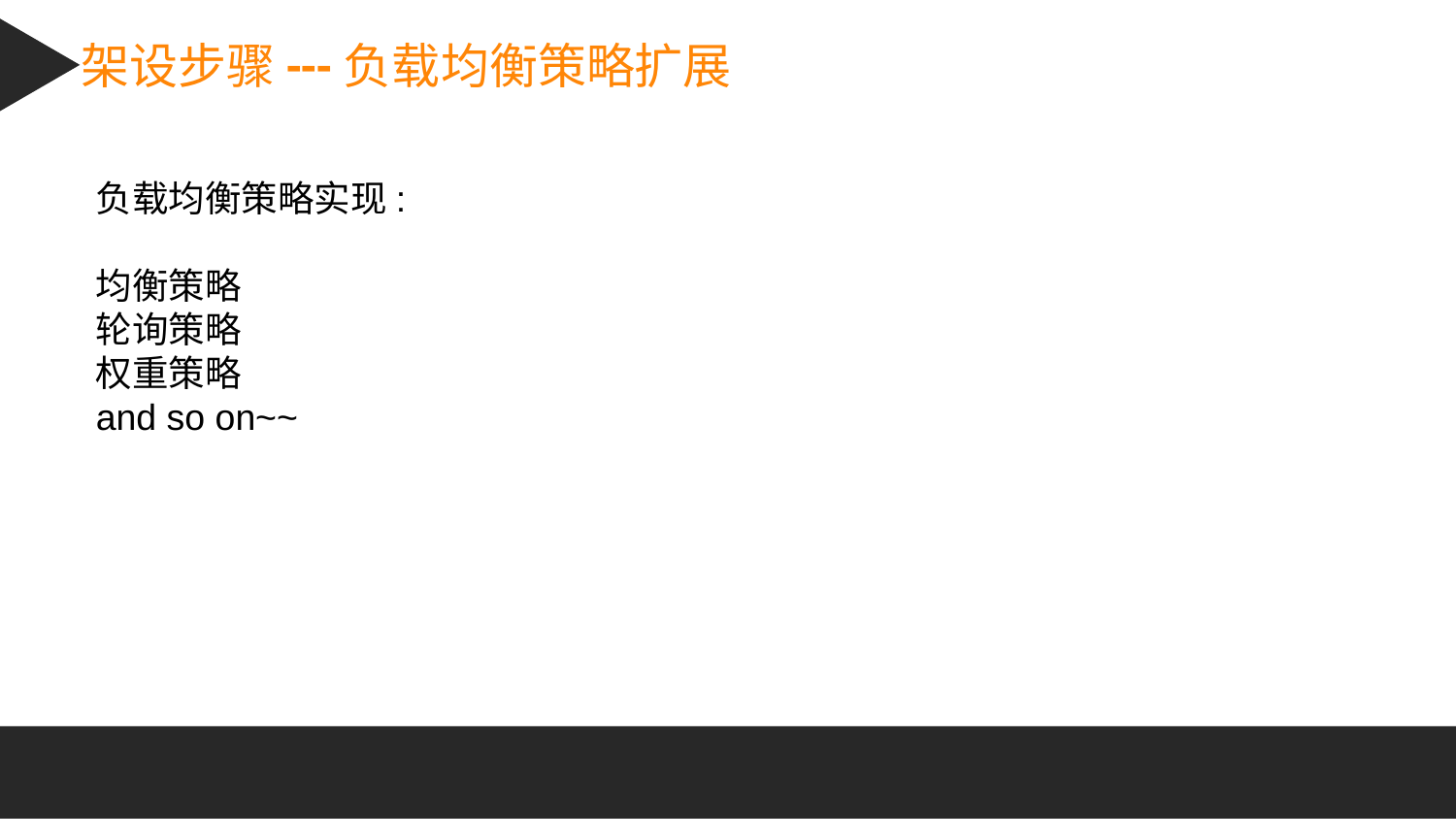

架设步骤---负载均衡策略扩展
负载均衡策略实现:

均衡策略
轮询策略
权重策略
and so on~~